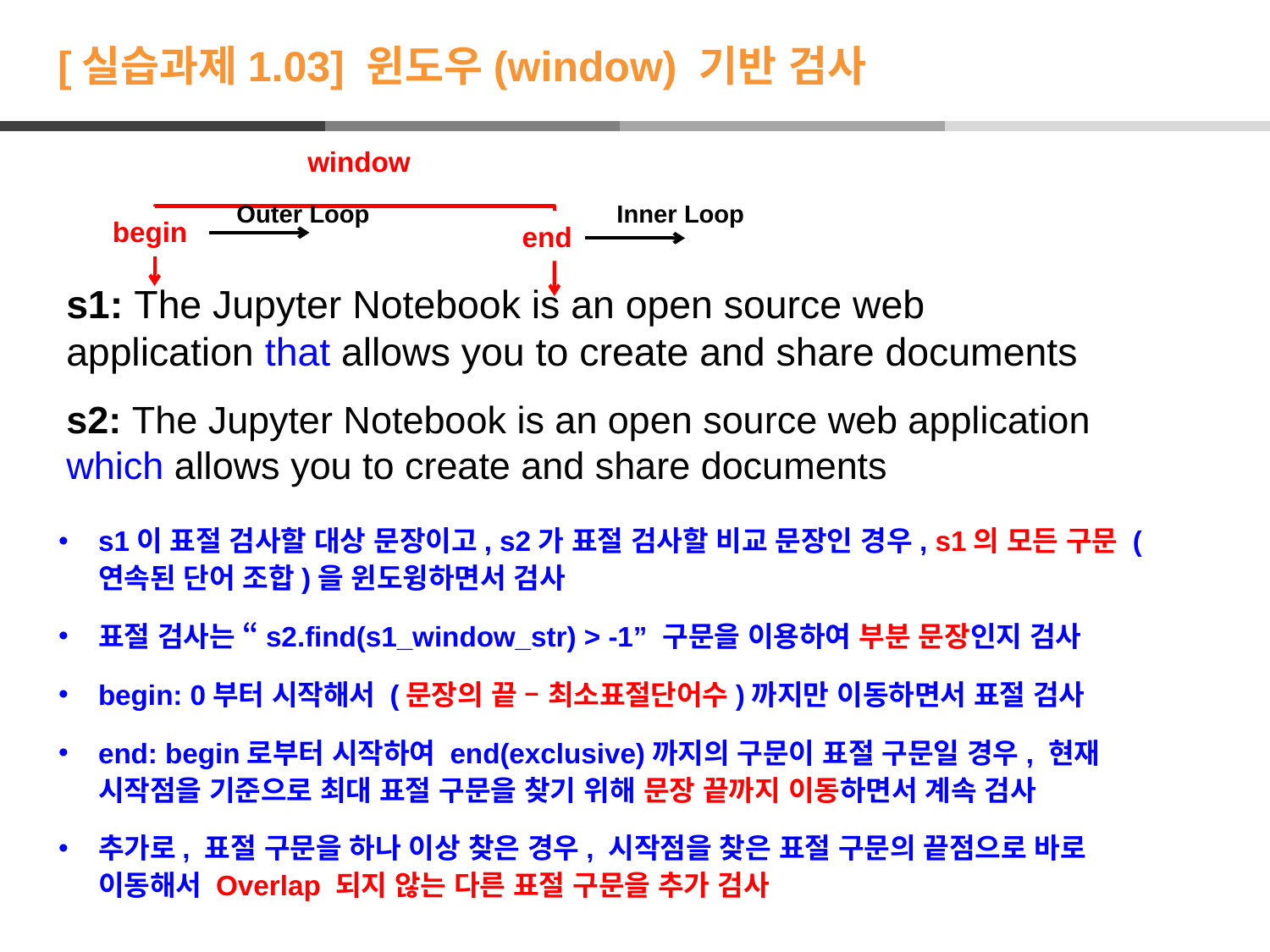

# [실습과제1.03] 윈도우(window) 기반 검사
window
Outer Loop
Inner Loop
begin
end
s1: The Jupyter Notebook is an open source web application that allows you to create and share documents
s2: The Jupyter Notebook is an open source web application which allows you to create and share documents
s1이 표절 검사할 대상 문장이고, s2가 표절 검사할 비교 문장인 경우, s1의 모든 구문 (연속된 단어 조합)을 윈도윙하면서 검사
표절 검사는 “s2.find(s1_window_str) > -1” 구문을 이용하여 부분 문장인지 검사
begin: 0부터 시작해서 (문장의 끝 – 최소표절단어수)까지만 이동하면서 표절 검사
end: begin로부터 시작하여 end(exclusive)까지의 구문이 표절 구문일 경우, 현재 시작점을 기준으로 최대 표절 구문을 찾기 위해 문장 끝까지 이동하면서 계속 검사
추가로, 표절 구문을 하나 이상 찾은 경우, 시작점을 찾은 표절 구문의 끝점으로 바로 이동해서 Overlap 되지 않는 다른 표절 구문을 추가 검사